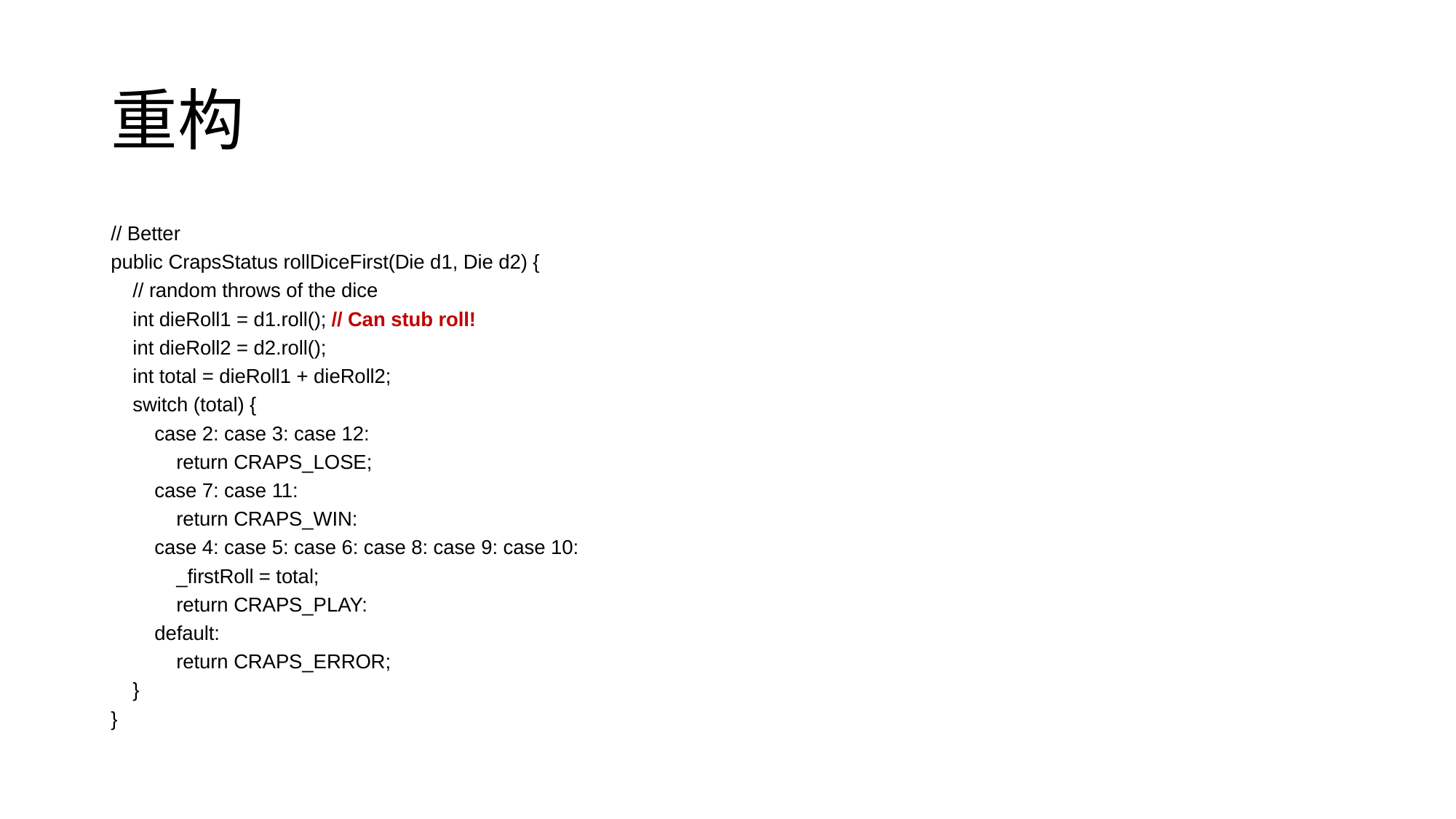

# 重构
// Better
public CrapsStatus rollDiceFirst(Die d1, Die d2) {
    // random throws of the dice
    int dieRoll1 = d1.roll(); // Can stub roll!
    int dieRoll2 = d2.roll();
    int total = dieRoll1 + dieRoll2;
    switch (total) {
        case 2: case 3: case 12:
            return CRAPS_LOSE;
        case 7: case 11:
            return CRAPS_WIN:
        case 4: case 5: case 6: case 8: case 9: case 10:
            _firstRoll = total;
            return CRAPS_PLAY:
        default:
            return CRAPS_ERROR;
    }
}